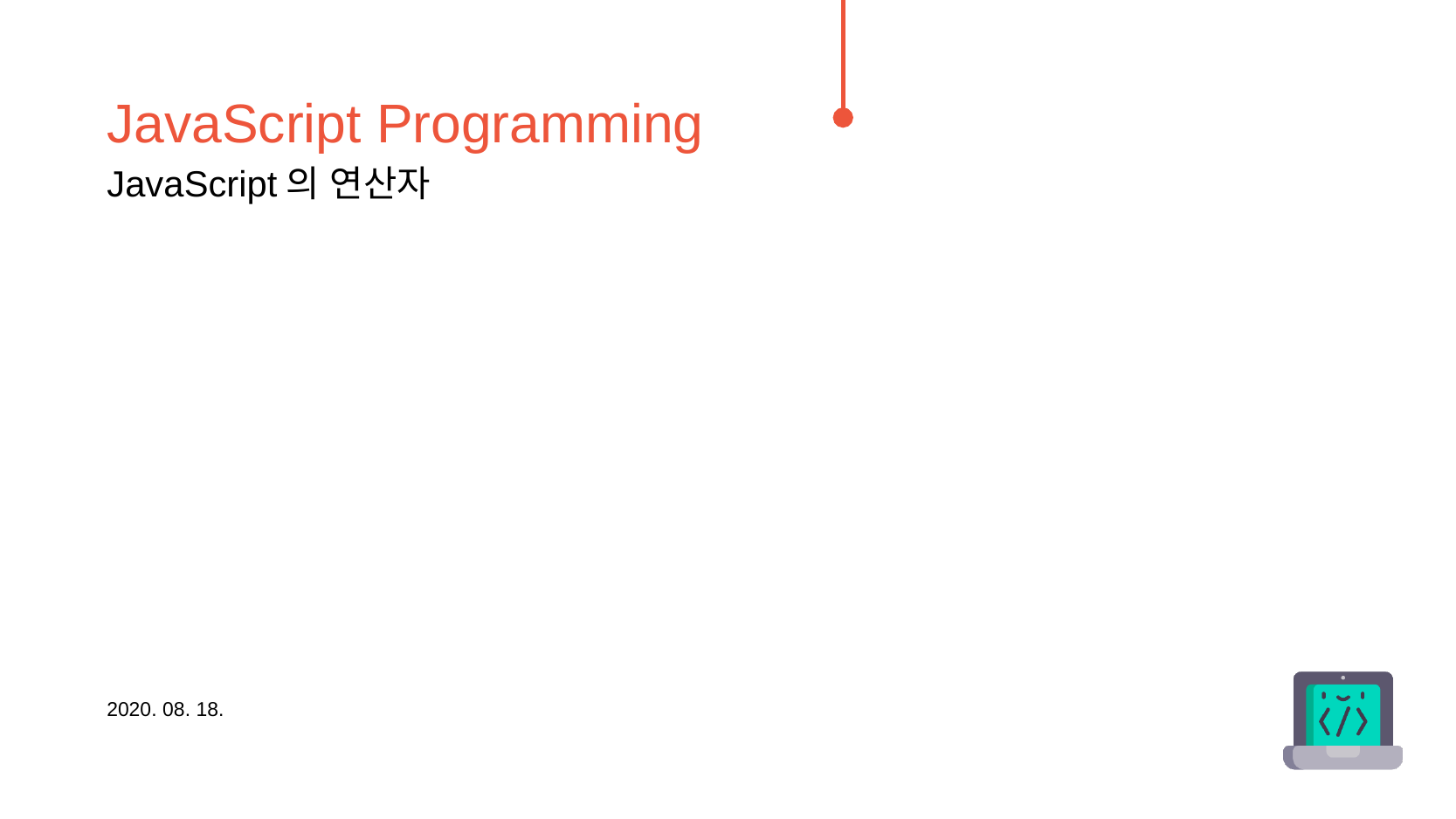

JavaScript Programming
JavaScript의 연산자
2020. 08. 18.